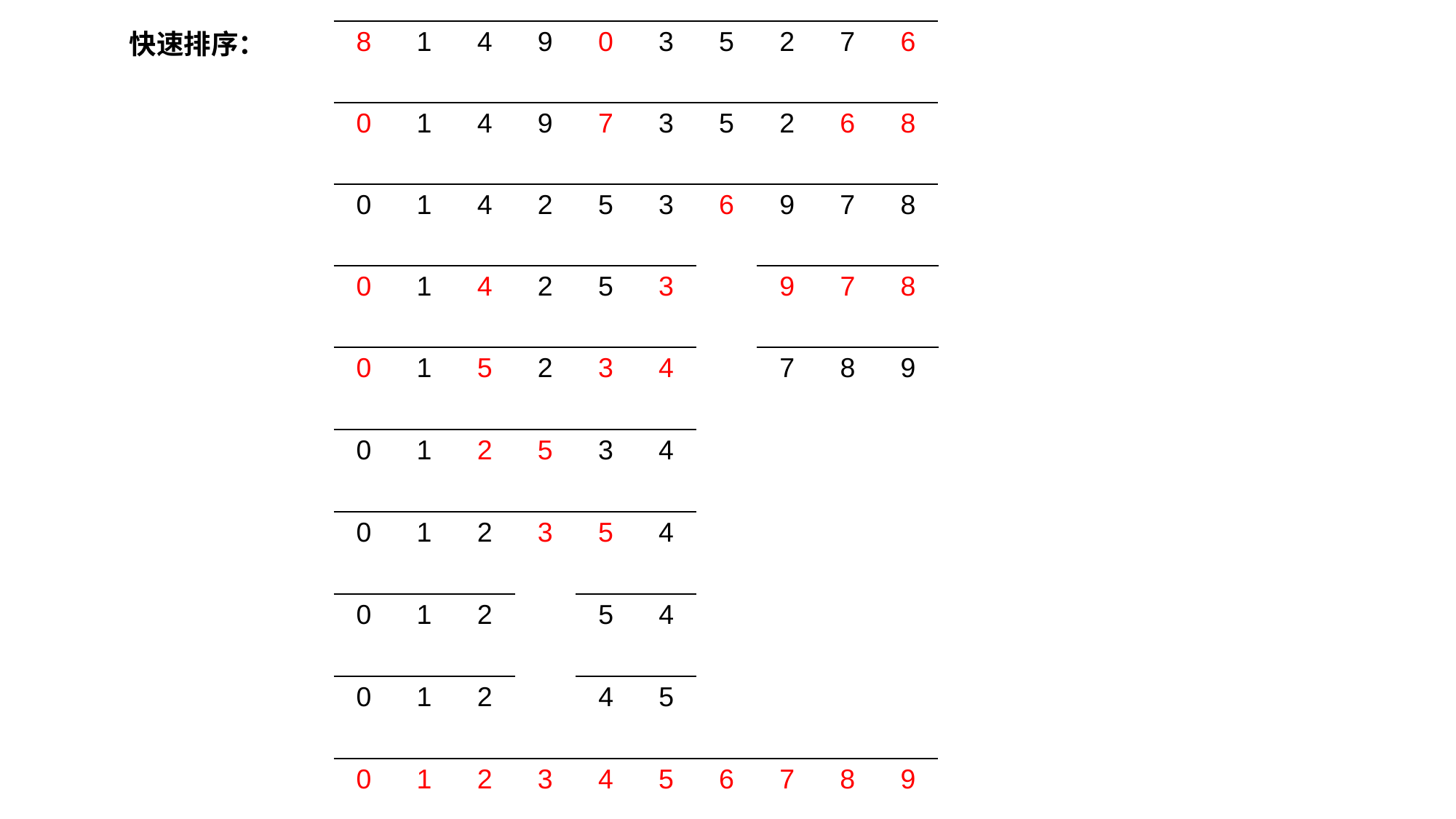

| 8 | 1 | 4 | 9 | 0 | 3 | 5 | 2 | 7 | 6 |
| --- | --- | --- | --- | --- | --- | --- | --- | --- | --- |
快速排序：
| 0 | 1 | 4 | 9 | 7 | 3 | 5 | 2 | 6 | 8 |
| --- | --- | --- | --- | --- | --- | --- | --- | --- | --- |
| 0 | 1 | 4 | 2 | 5 | 3 | 6 | 9 | 7 | 8 |
| --- | --- | --- | --- | --- | --- | --- | --- | --- | --- |
| 0 | 1 | 4 | 2 | 5 | 3 |
| --- | --- | --- | --- | --- | --- |
| 9 | 7 | 8 |
| --- | --- | --- |
| 0 | 1 | 5 | 2 | 3 | 4 |
| --- | --- | --- | --- | --- | --- |
| 7 | 8 | 9 |
| --- | --- | --- |
| 0 | 1 | 2 | 5 | 3 | 4 |
| --- | --- | --- | --- | --- | --- |
| 0 | 1 | 2 | 3 | 5 | 4 |
| --- | --- | --- | --- | --- | --- |
| 0 | 1 | 2 |
| --- | --- | --- |
| 5 | 4 |
| --- | --- |
| 0 | 1 | 2 |
| --- | --- | --- |
| 4 | 5 |
| --- | --- |
| 0 | 1 | 2 | 3 | 4 | 5 | 6 | 7 | 8 | 9 |
| --- | --- | --- | --- | --- | --- | --- | --- | --- | --- |